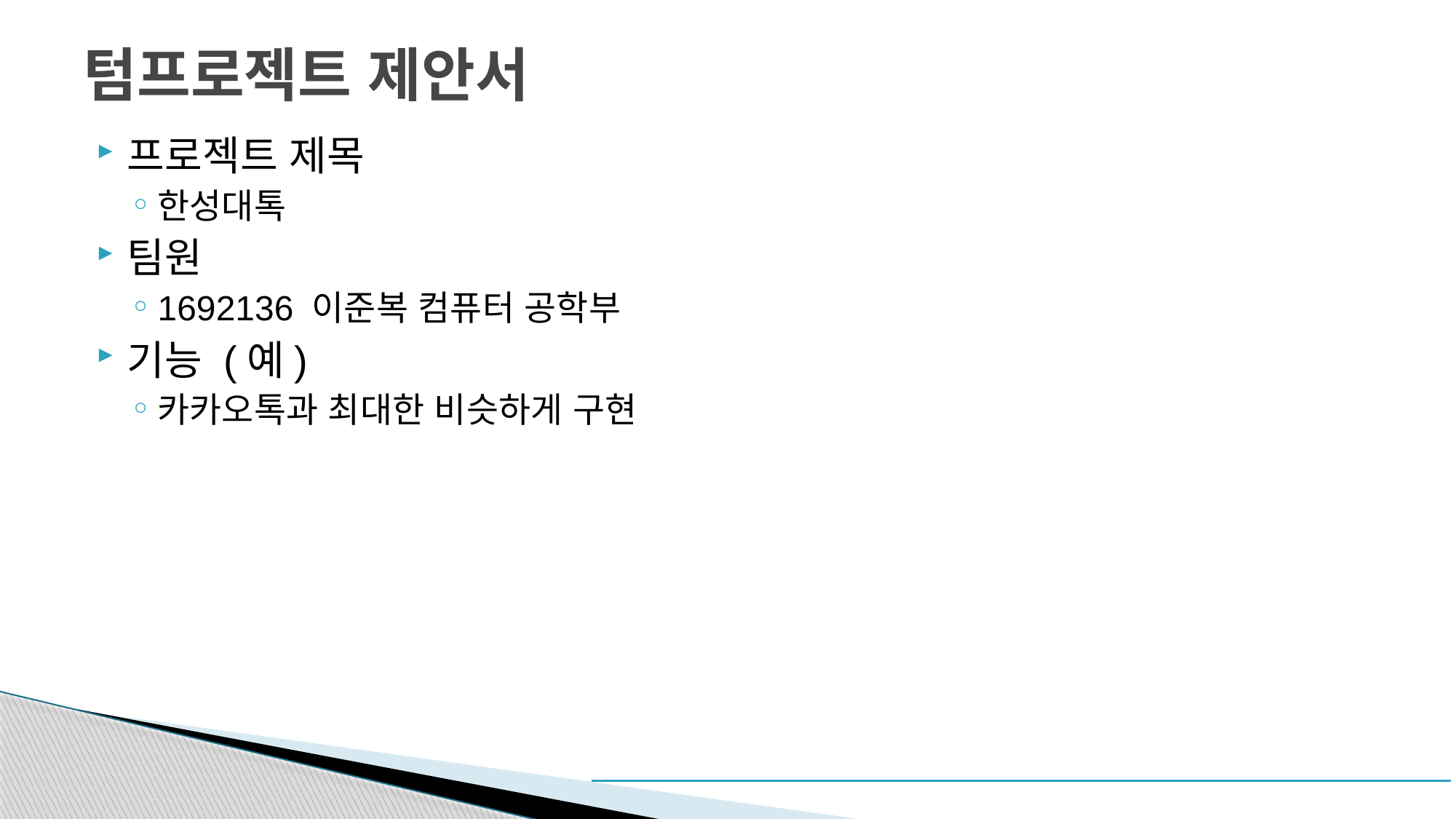

# 텀프로젝트 제안서
프로젝트 제목
한성대톡
팀원
1692136 이준복 컴퓨터 공학부
기능 (예)
카카오톡과 최대한 비슷하게 구현